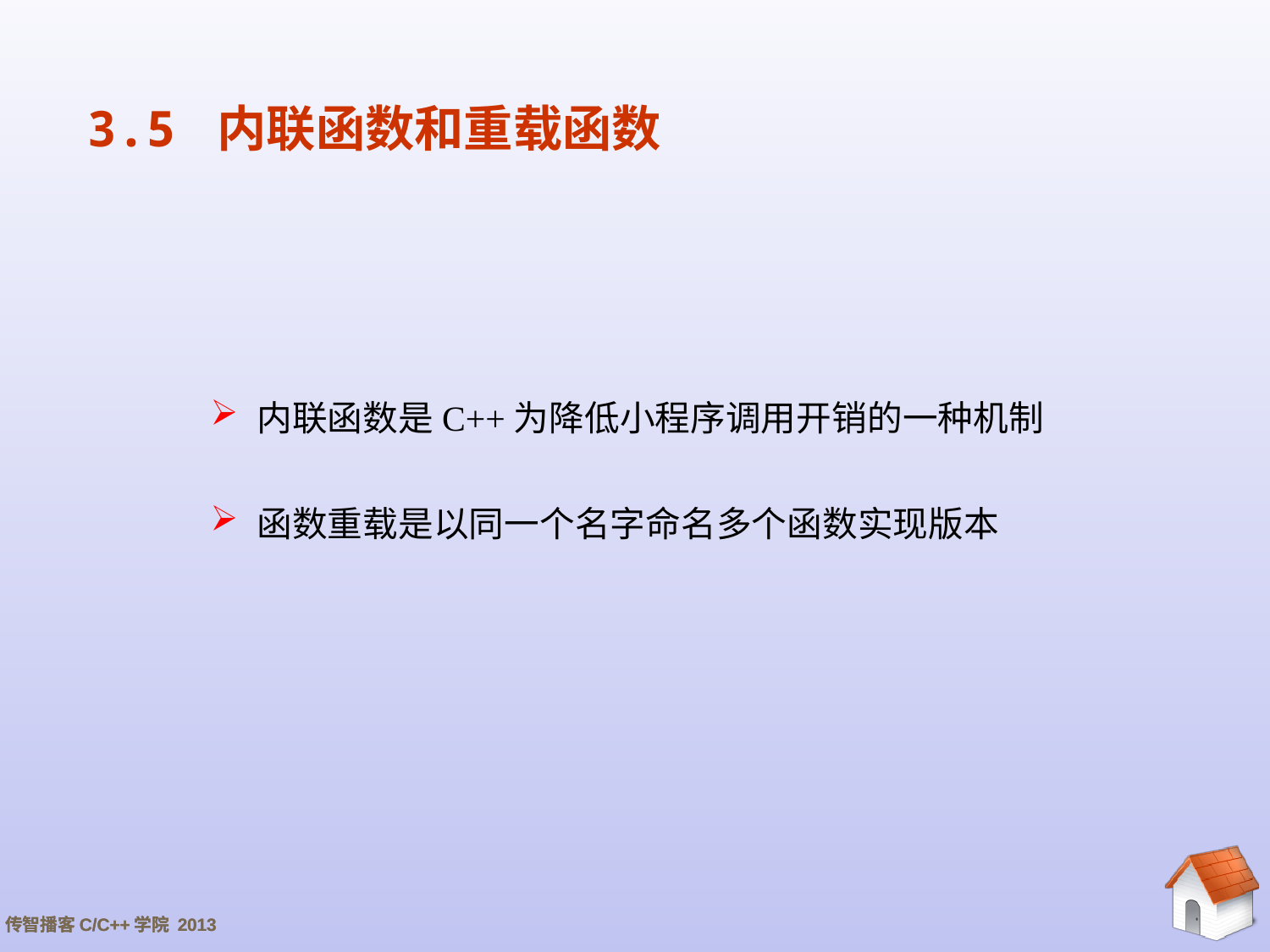

# 3.5 内联函数和重载函数
 内联函数是C++为降低小程序调用开销的一种机制
 函数重载是以同一个名字命名多个函数实现版本